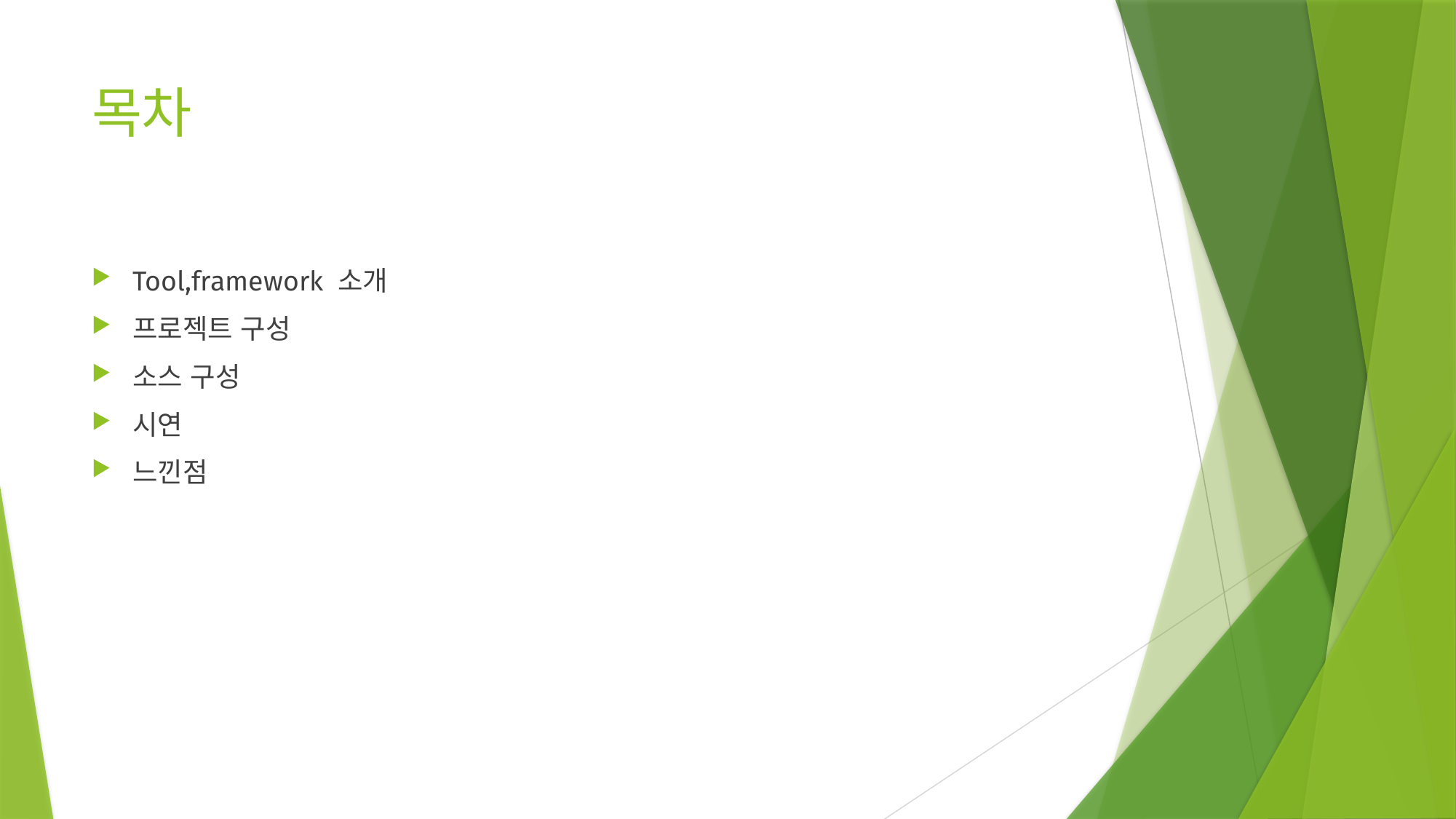

# 목차
Tool,framework 소개
프로젝트 구성
소스 구성
시연
느낀점